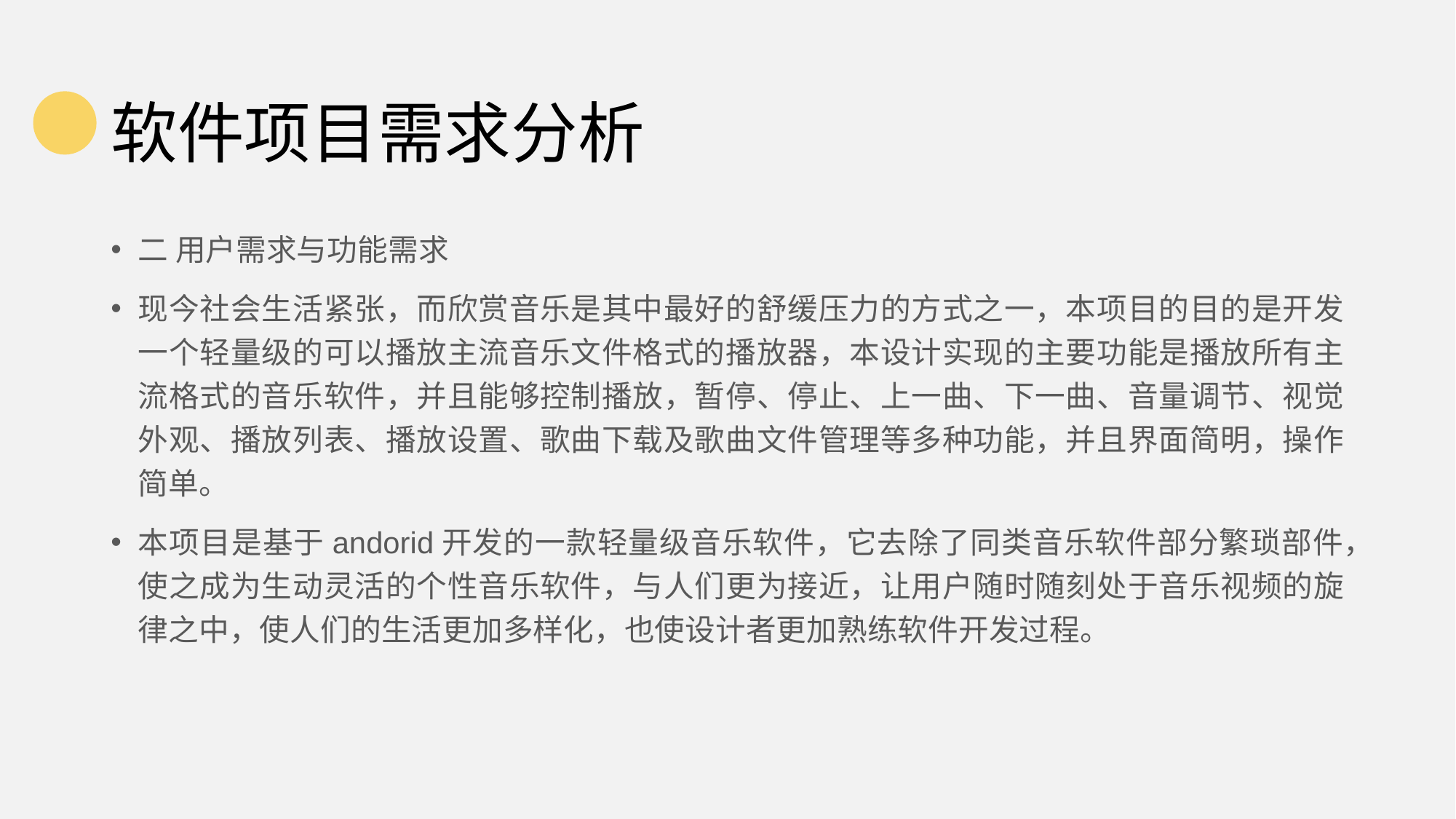

# 软件项目需求分析
二 用户需求与功能需求
现今社会生活紧张，而欣赏音乐是其中最好的舒缓压力的方式之一，本项目的目的是开发一个轻量级的可以播放主流音乐文件格式的播放器，本设计实现的主要功能是播放所有主流格式的音乐软件，并且能够控制播放，暂停、停止、上一曲、下一曲、音量调节、视觉外观、播放列表、播放设置、歌曲下载及歌曲文件管理等多种功能，并且界面简明，操作简单。
本项目是基于andorid开发的一款轻量级音乐软件，它去除了同类音乐软件部分繁琐部件，使之成为生动灵活的个性音乐软件，与人们更为接近，让用户随时随刻处于音乐视频的旋律之中，使人们的生活更加多样化，也使设计者更加熟练软件开发过程。